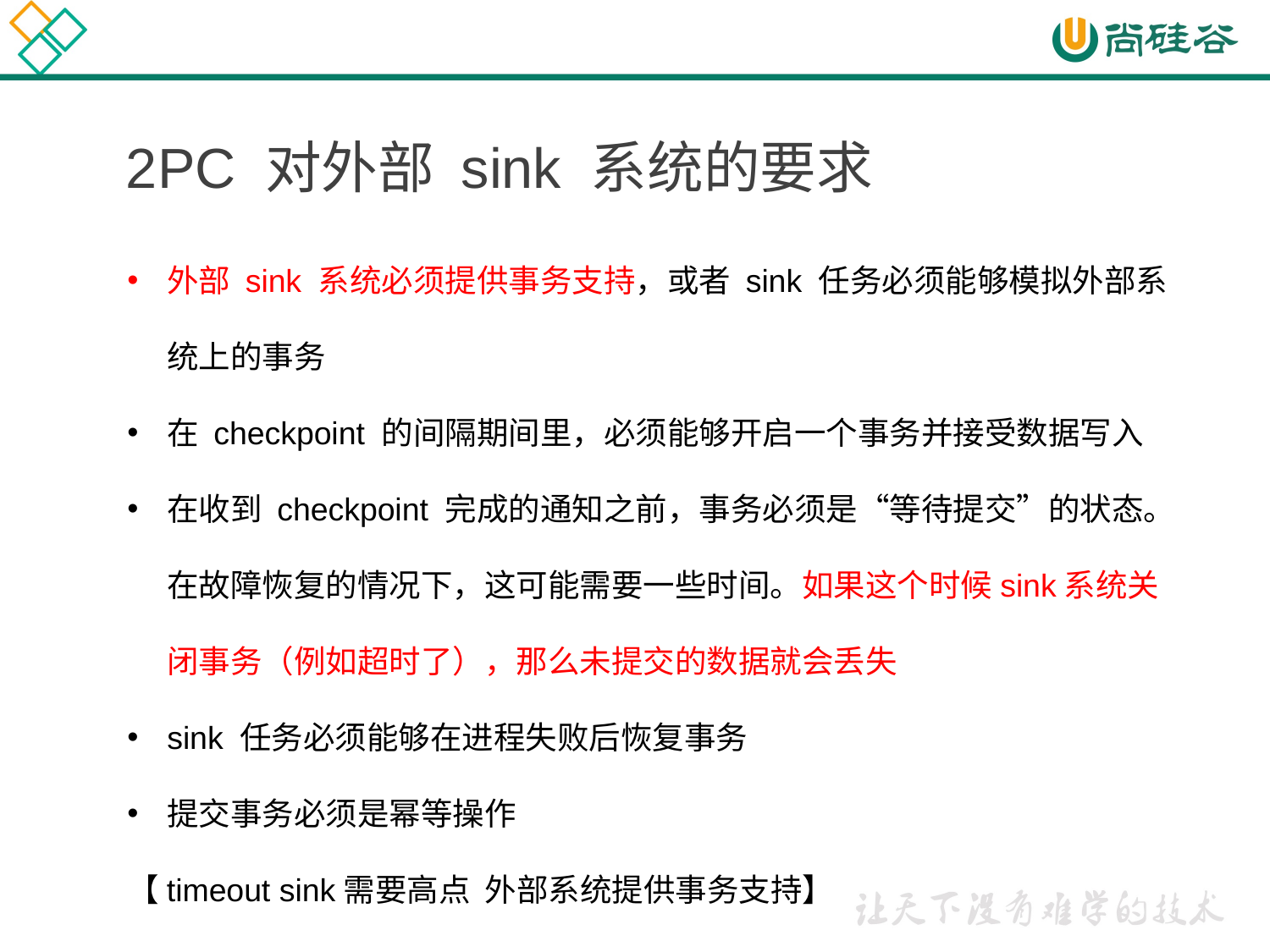

2PC 对外部 sink 系统的要求
外部 sink 系统必须提供事务支持，或者 sink 任务必须能够模拟外部系统上的事务
在 checkpoint 的间隔期间里，必须能够开启一个事务并接受数据写入
在收到 checkpoint 完成的通知之前，事务必须是“等待提交”的状态。在故障恢复的情况下，这可能需要一些时间。如果这个时候sink系统关闭事务（例如超时了），那么未提交的数据就会丢失
sink 任务必须能够在进程失败后恢复事务
提交事务必须是幂等操作
【timeout sink需要高点  外部系统提供事务支持】